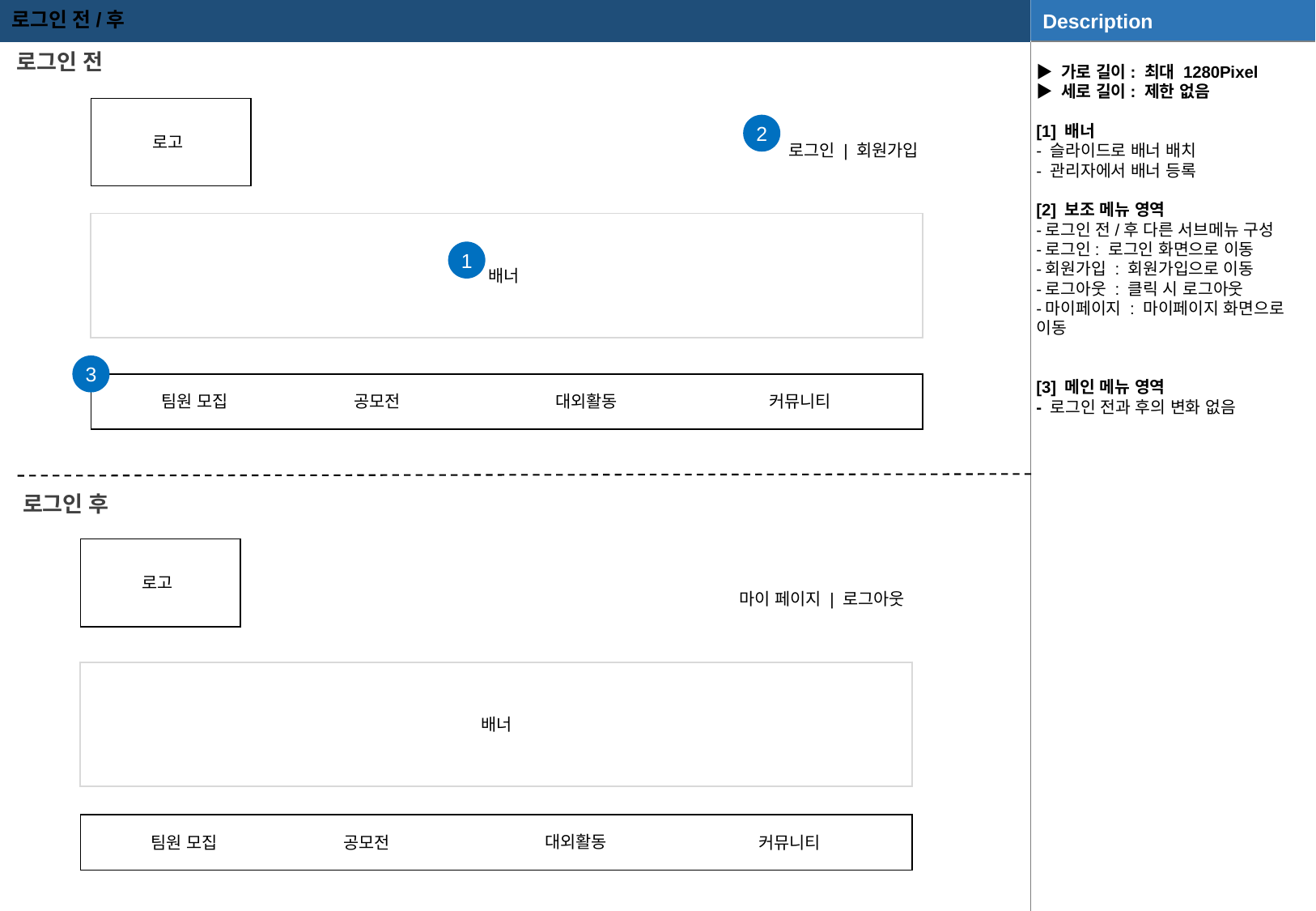

로그인 전/후
로그인 전

▶ 가로 길이: 최대 1280Pixel
▶ 세로 길이: 제한 없음

[1] 배너
- 슬라이드로 배너 배치
- 관리자에서 배너 등록

[2] 보조 메뉴 영역
-로그인 전/후 다른 서브메뉴 구성
-로그인: 로그인 화면으로 이동
-회원가입 : 회원가입으로 이동
-로그아웃 : 클릭 시 로그아웃
-마이페이지 : 마이페이지 화면으로 이동

[3] 메인 메뉴 영역
- 로그인 전과 후의 변화 없음

로고
2
로그인 | 회원가입
|  |
| --- |
1
배너
3

대외활동
커뮤니티
공모전
팀원 모집
로그인 후

로고
마이 페이지 | 로그아웃
|  |
| --- |
배너

대외활동
커뮤니티
공모전
팀원 모집